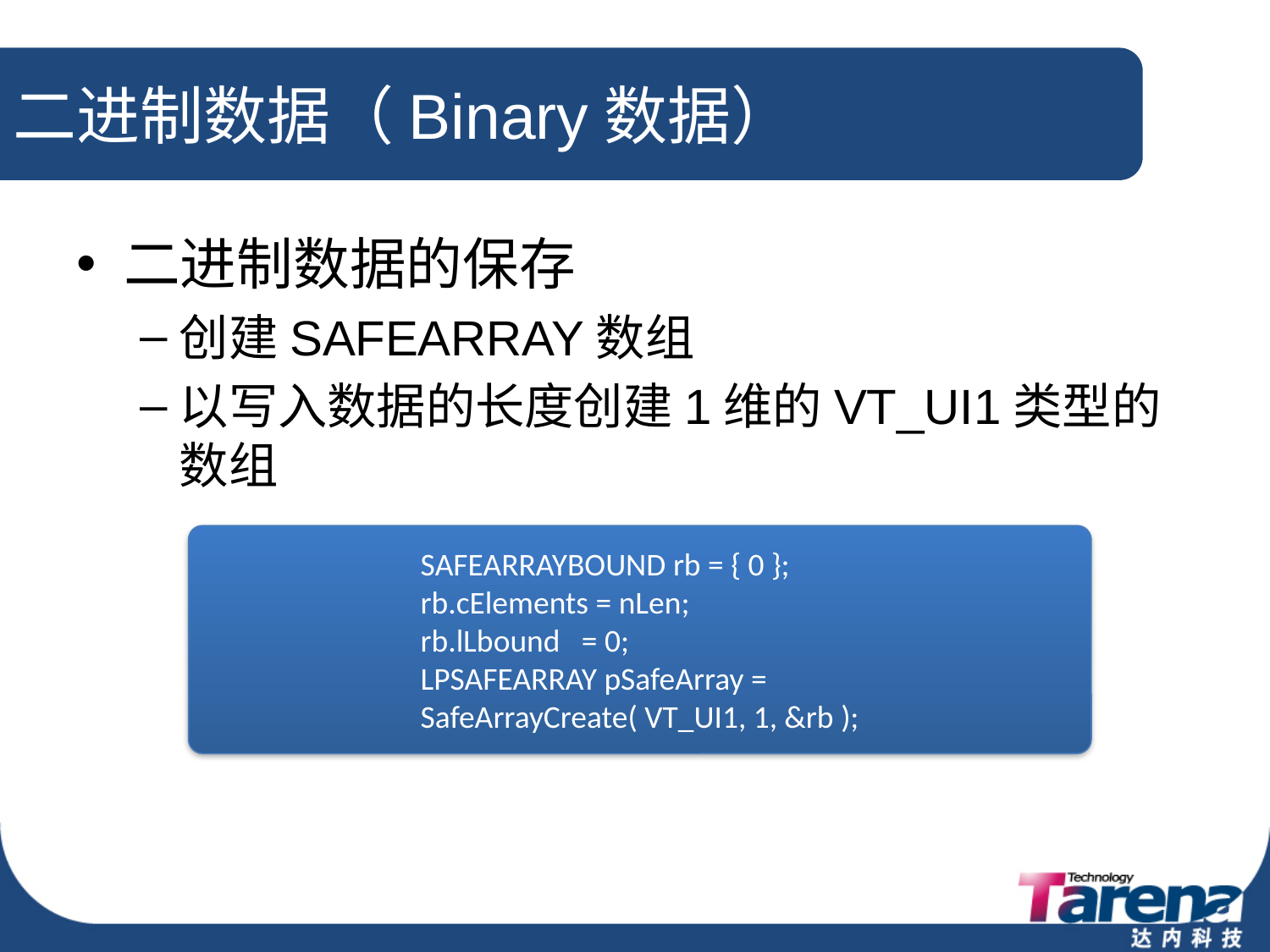

# 二进制数据（Binary数据）
二进制数据的保存
创建SAFEARRAY数组
以写入数据的长度创建1维的VT_UI1类型的数组
SAFEARRAYBOUND rb = { 0 };
rb.cElements = nLen;
rb.lLbound   = 0;
LPSAFEARRAY pSafeArray =
SafeArrayCreate( VT_UI1, 1, &rb );